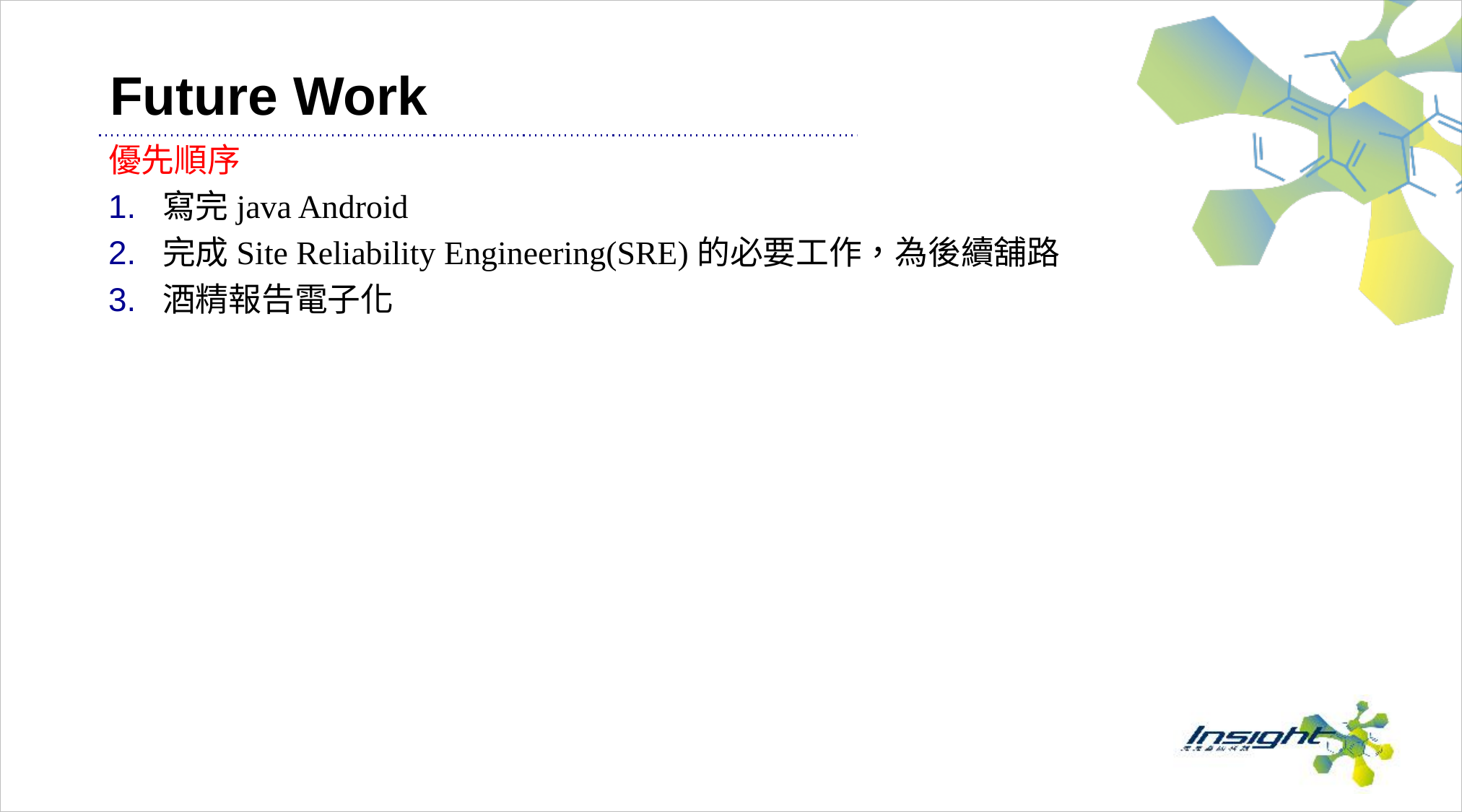

# Future Work

優先順序
寫完java Android
完成Site Reliability Engineering(SRE)的必要工作，為後續舖路
酒精報告電子化